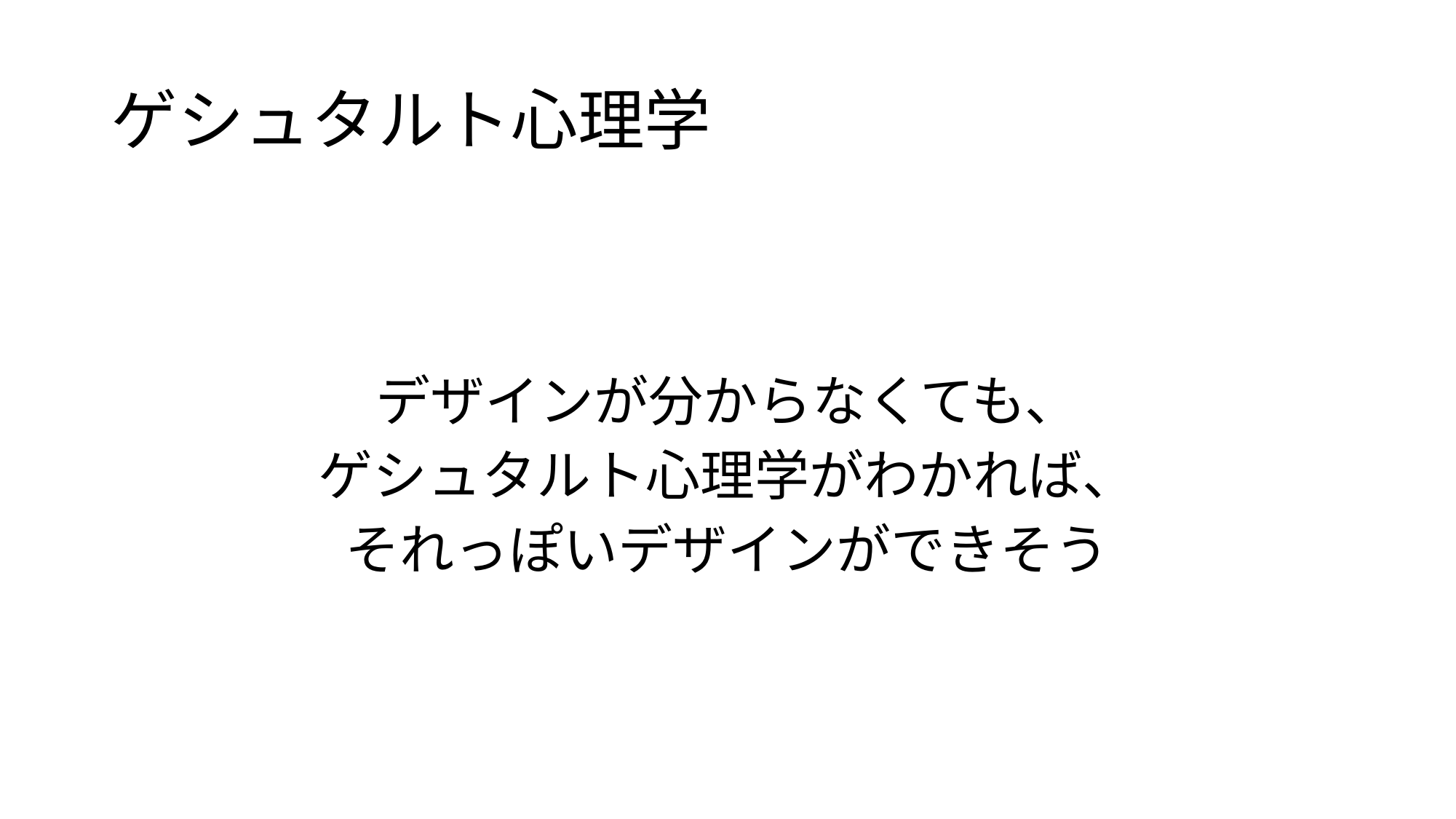

# ゲシュタルト心理学
デザインが分からなくても、
ゲシュタルト心理学がわかれば、
それっぽいデザインができそう